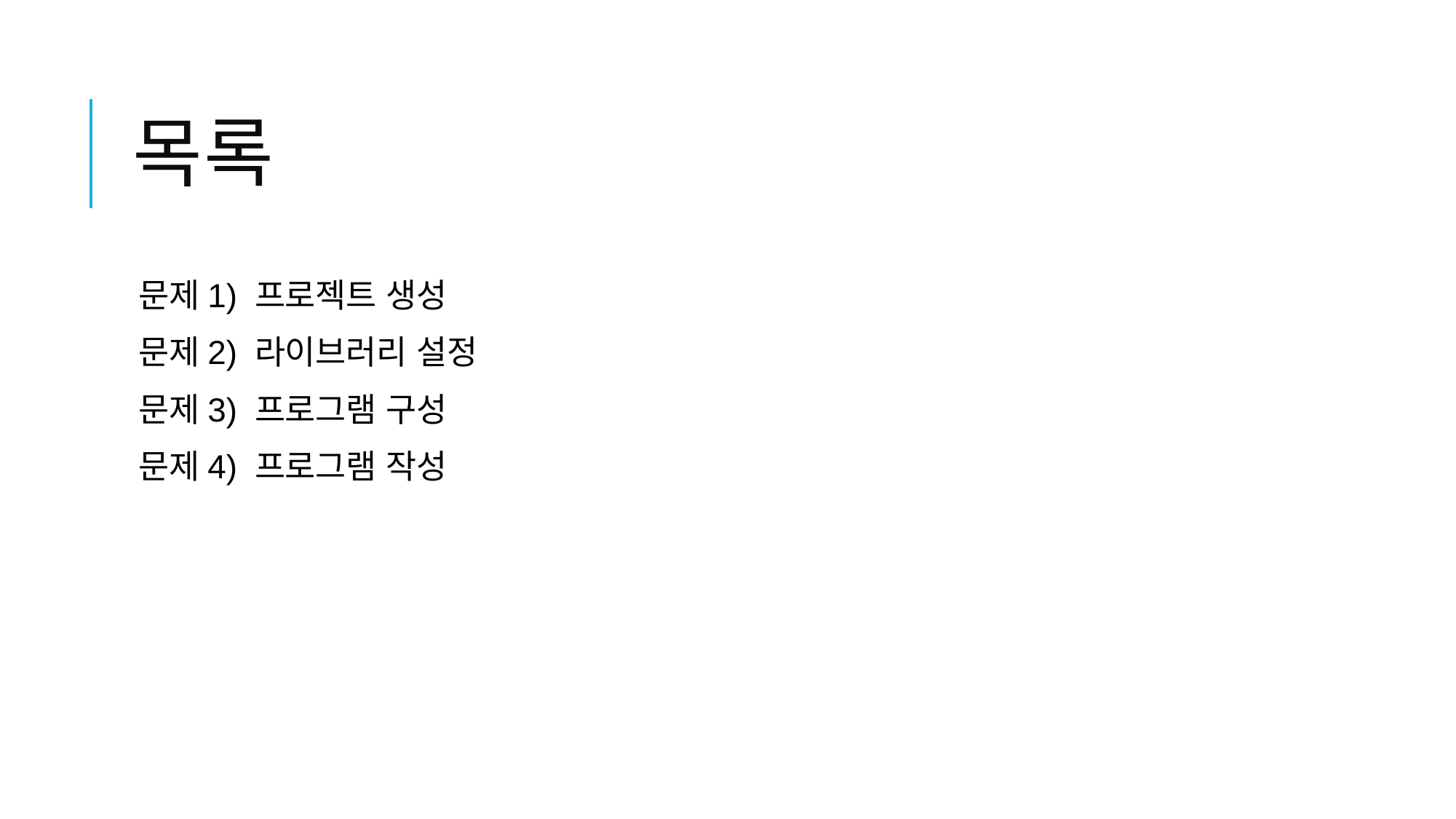

# 목록
문제1) 프로젝트 생성
문제2) 라이브러리 설정
문제3) 프로그램 구성
문제4) 프로그램 작성